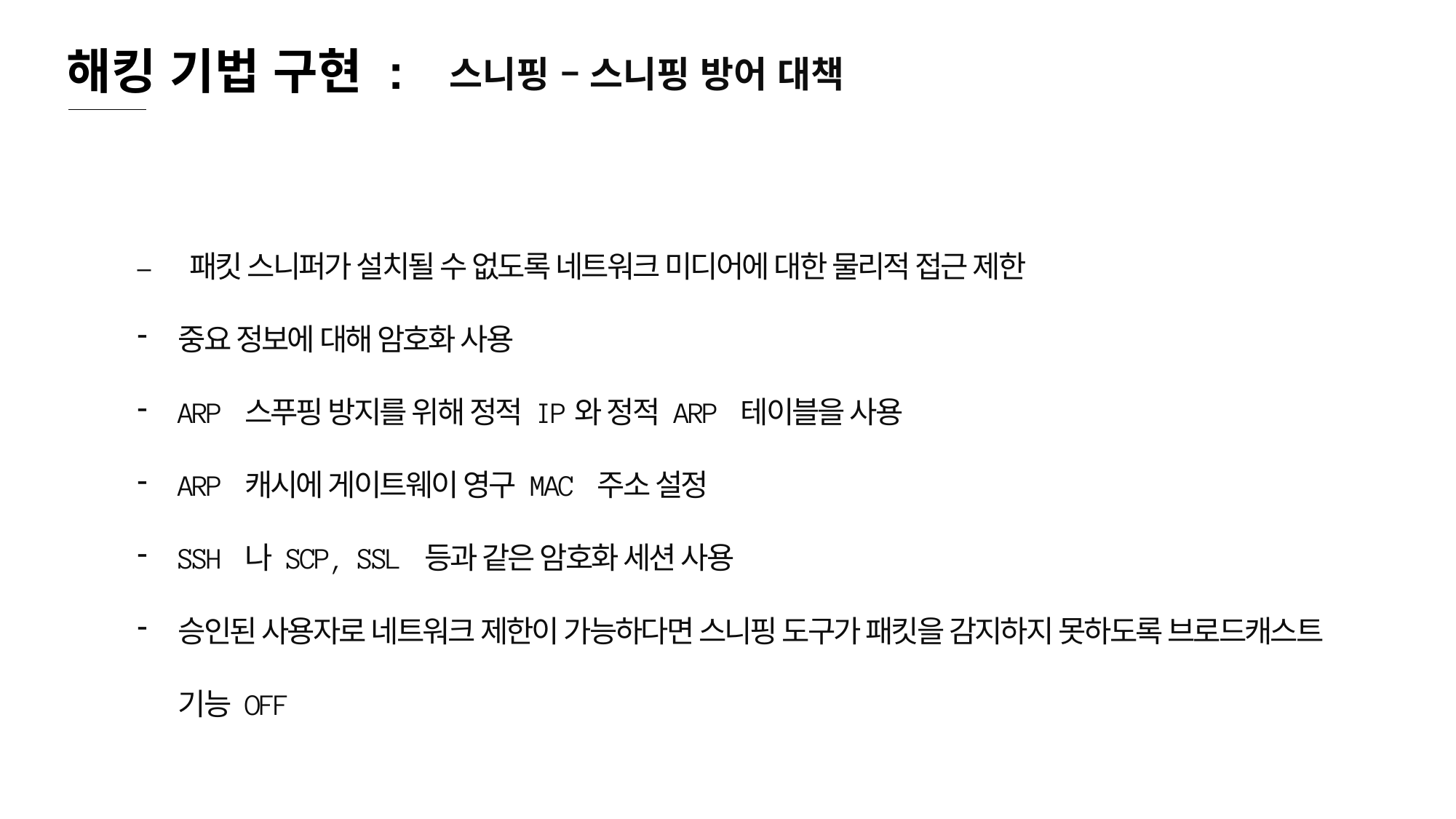

해킹 기법 구현 :
스니핑 – 스니핑 방어 대책
-  패킷 스니퍼가 설치될 수 없도록 네트워크 미디어에 대한 물리적 접근 제한
중요 정보에 대해 암호화 사용
ARP 스푸핑 방지를 위해 정적 IP와 정적 ARP 테이블을 사용
ARP 캐시에 게이트웨이 영구 MAC 주소 설정
SSH 나 SCP, SSL 등과 같은 암호화 세션 사용
승인된 사용자로 네트워크 제한이 가능하다면 스니핑 도구가 패킷을 감지하지 못하도록 브로드캐스트 기능 OFF